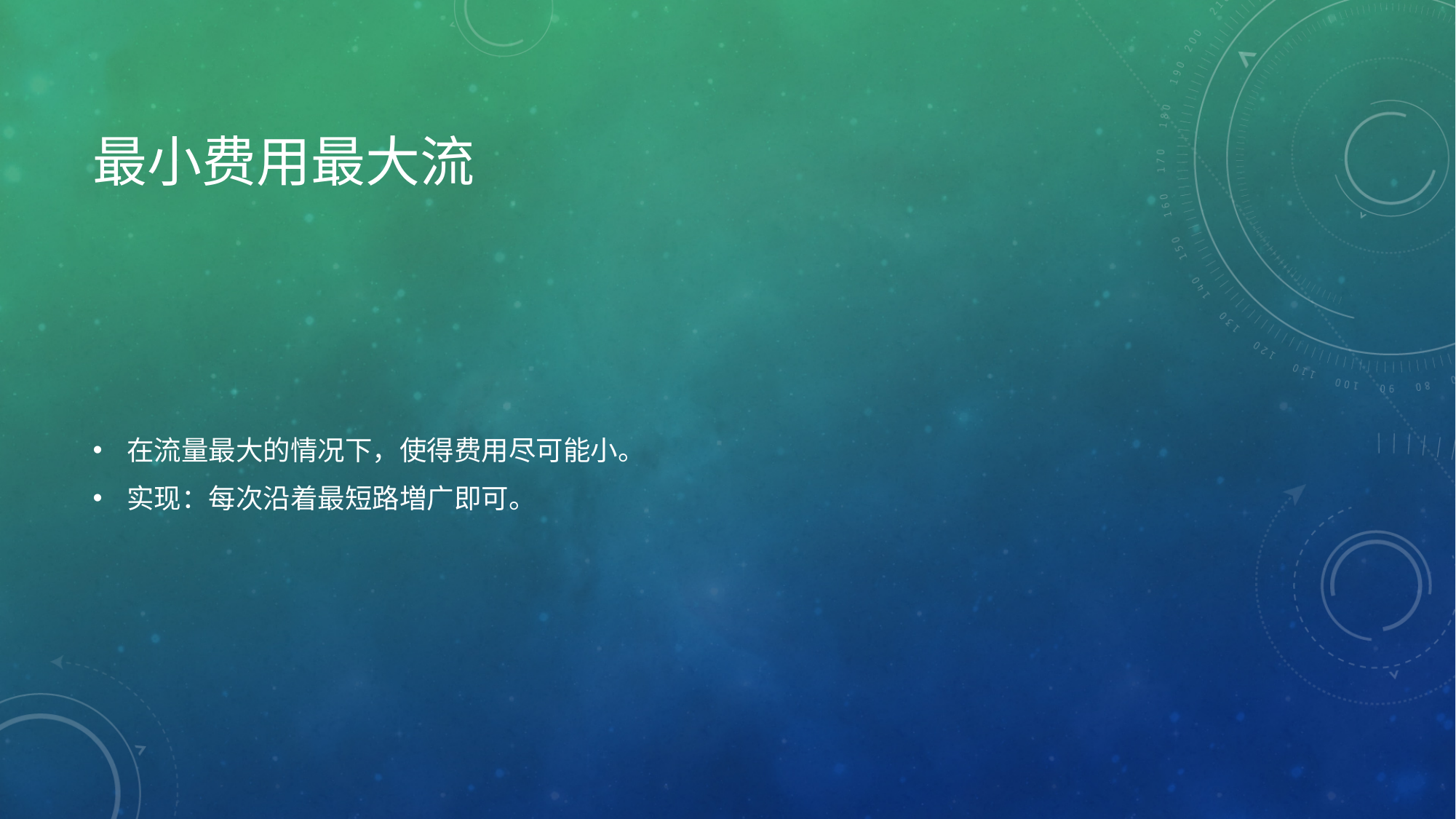

# 最小费用最大流
在流量最大的情况下，使得费用尽可能小。
实现：每次沿着最短路増广即可。